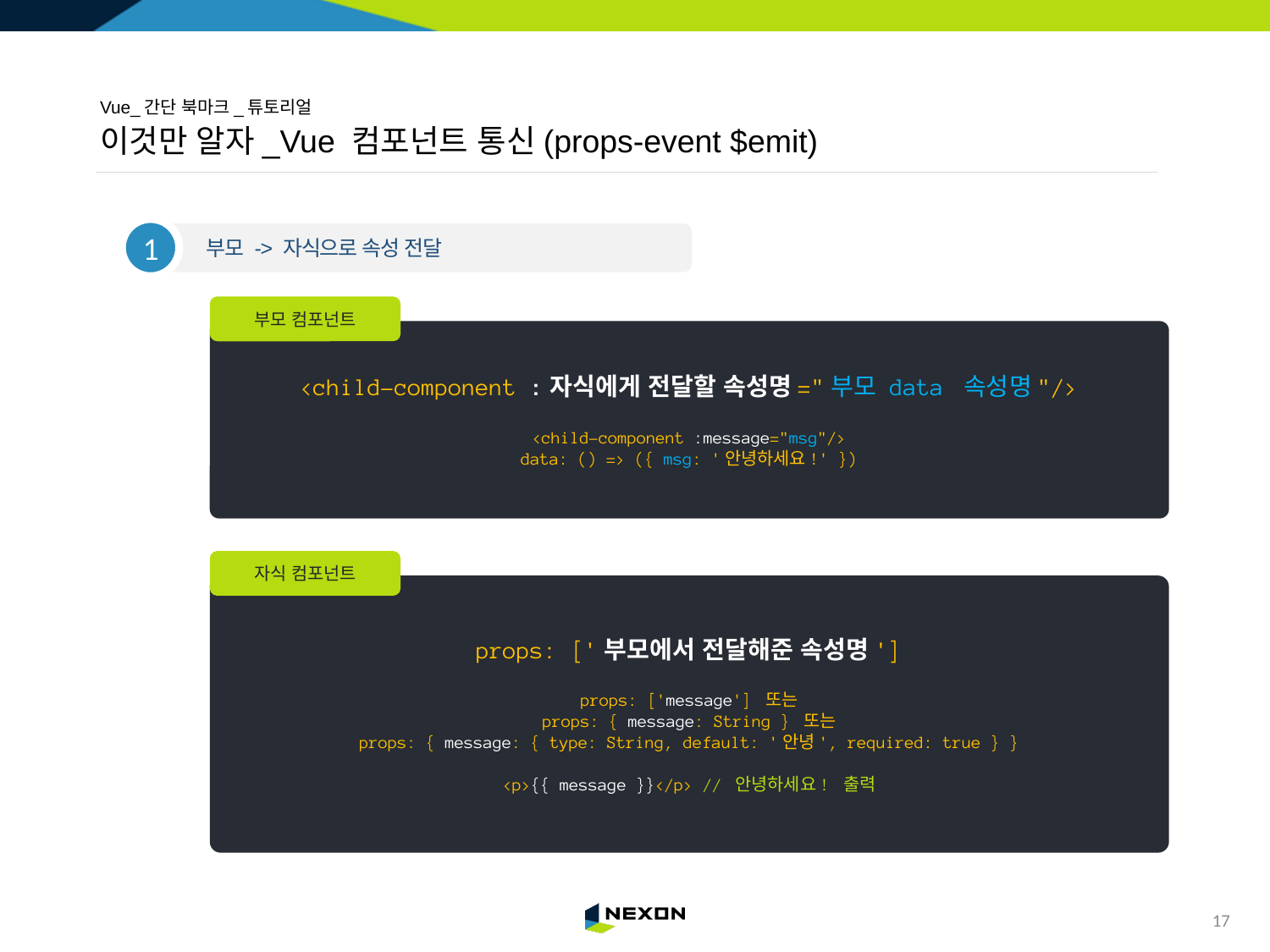

# Vue_간단 북마크_튜토리얼 이것만 알자_Vue 컴포넌트 통신(props-event $emit)
1
부모 -> 자식으로 속성 전달
부모 컴포넌트
<child-component :자식에게 전달할 속성명="부모 data 속성명"/>

<child-component :message="msg"/>
data: () => ({ msg: '안녕하세요!' })
자식 컴포넌트
props: ['부모에서 전달해준 속성명']

props: ['message'] 또는
props: { message: String } 또는
props: { message: { type: String, default: '안녕', required: true } }

<p>{{ message }}</p> // 안녕하세요! 출력
17